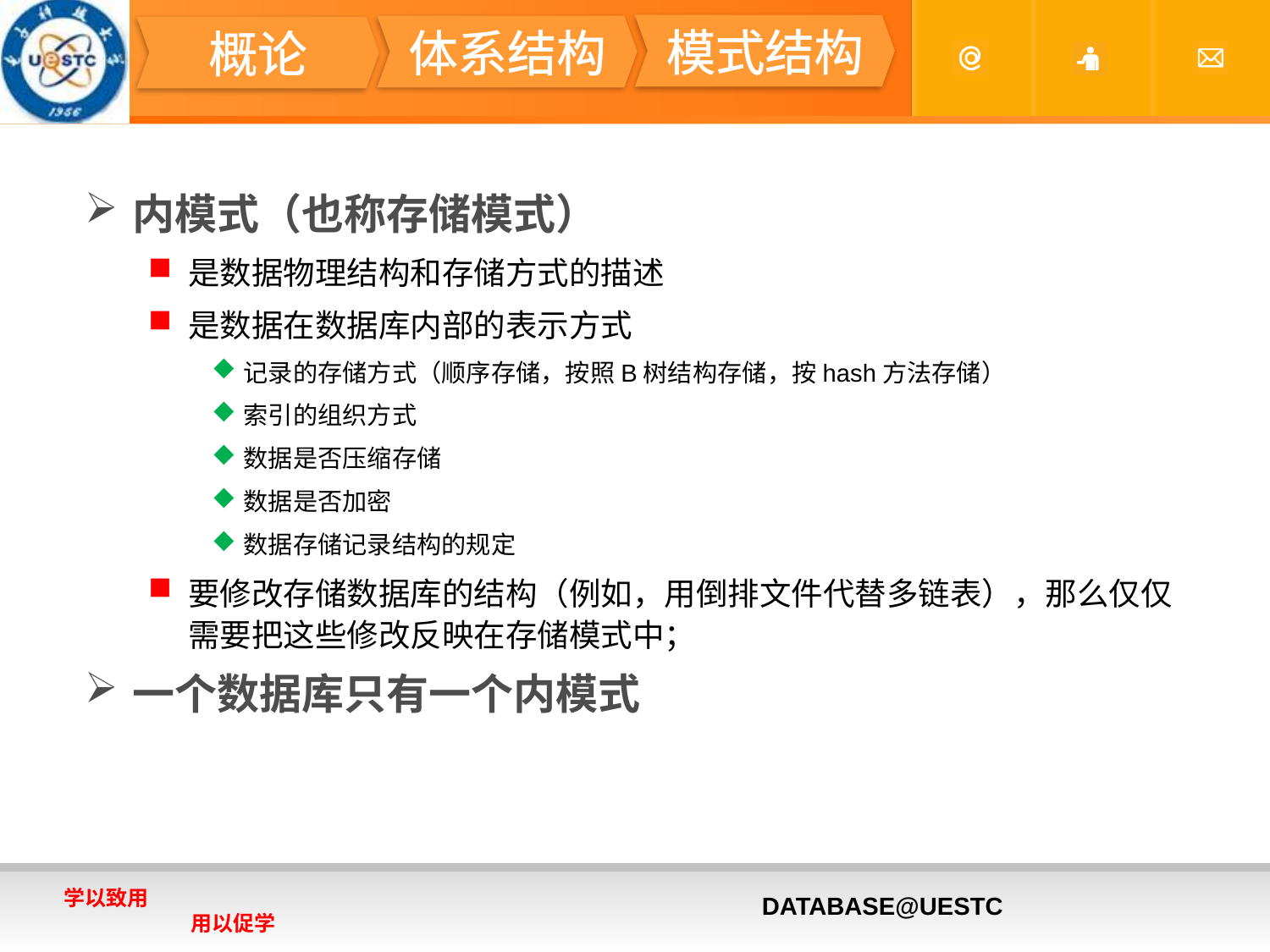

#
模式结构
体系结构
概论
内模式（也称存储模式）
是数据物理结构和存储方式的描述
是数据在数据库内部的表示方式
记录的存储方式（顺序存储，按照B树结构存储，按hash方法存储）
索引的组织方式
数据是否压缩存储
数据是否加密
数据存储记录结构的规定
要修改存储数据库的结构（例如，用倒排文件代替多链表），那么仅仅需要把这些修改反映在存储模式中；
一个数据库只有一个内模式